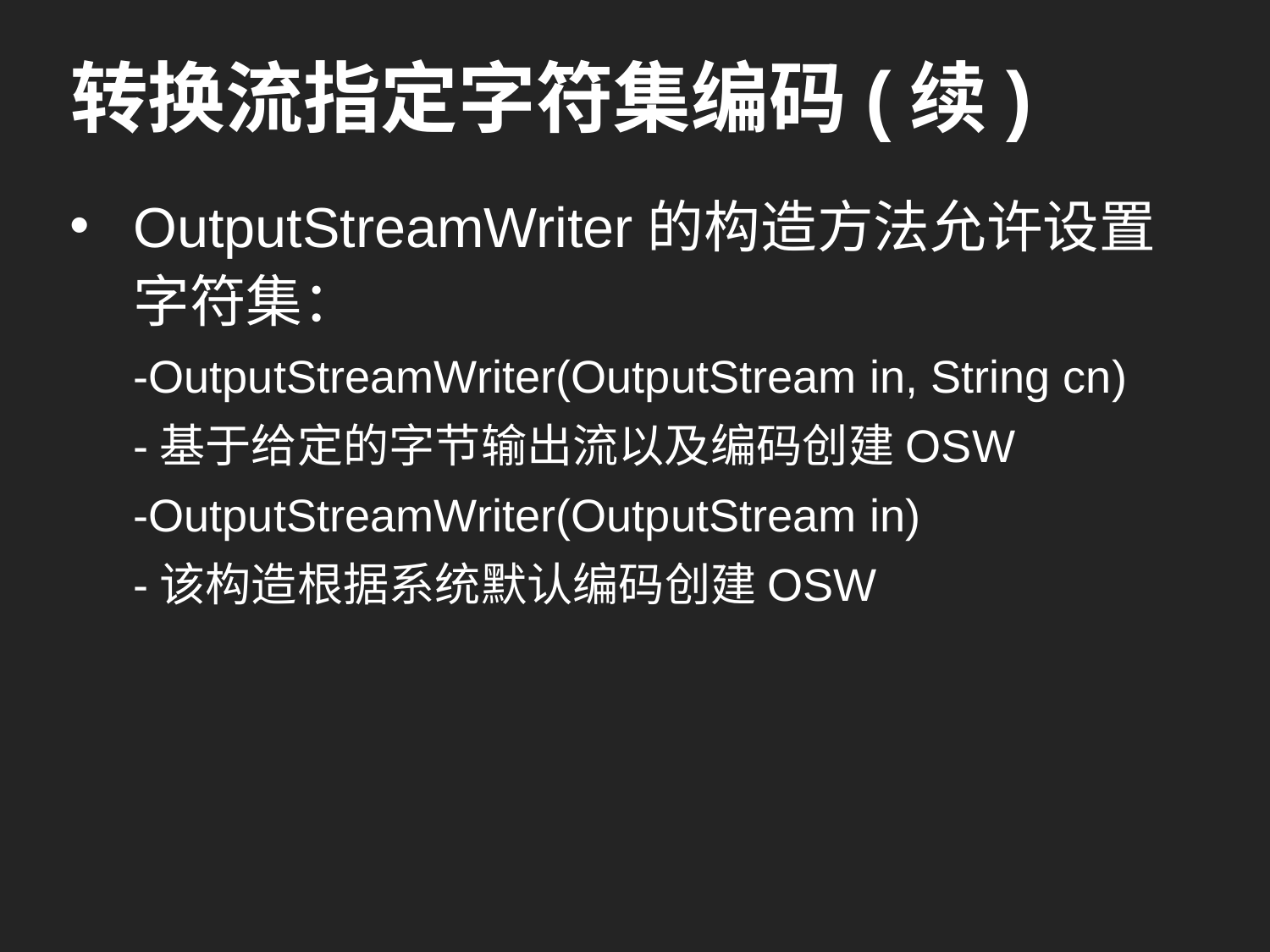

# 转换流指定字符集编码(续)
OutputStreamWriter的构造方法允许设置字符集：
-OutputStreamWriter(OutputStream in, String cn)
-基于给定的字节输出流以及编码创建OSW
-OutputStreamWriter(OutputStream in)
-该构造根据系统默认编码创建OSW